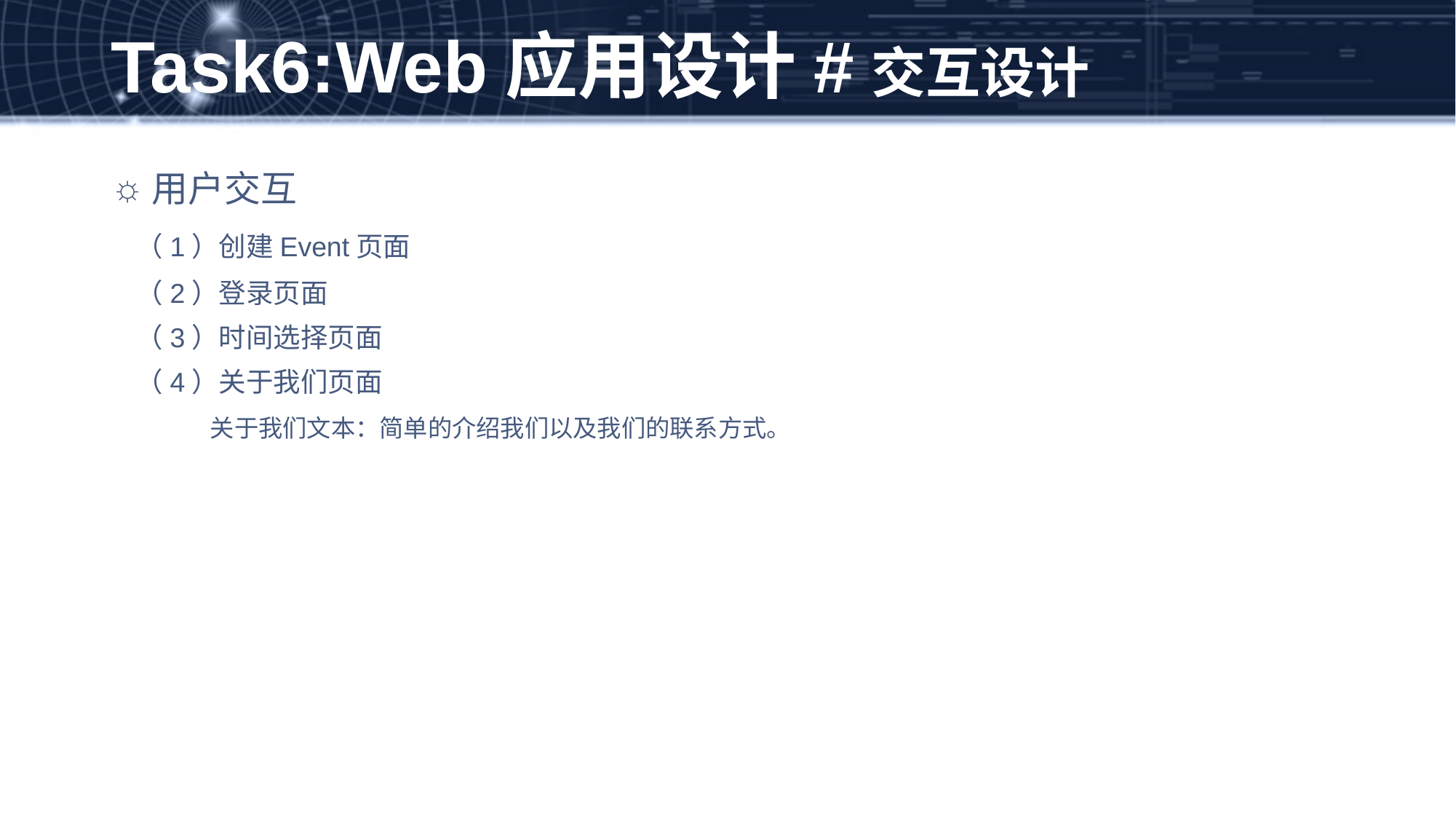

# Task6:Web应用设计#交互设计
用户交互
  （1）创建Event页面
   （2）登录页面
   （3）时间选择页面
   （4）关于我们页面
               关于我们文本：简单的介绍我们以及我们的联系方式。